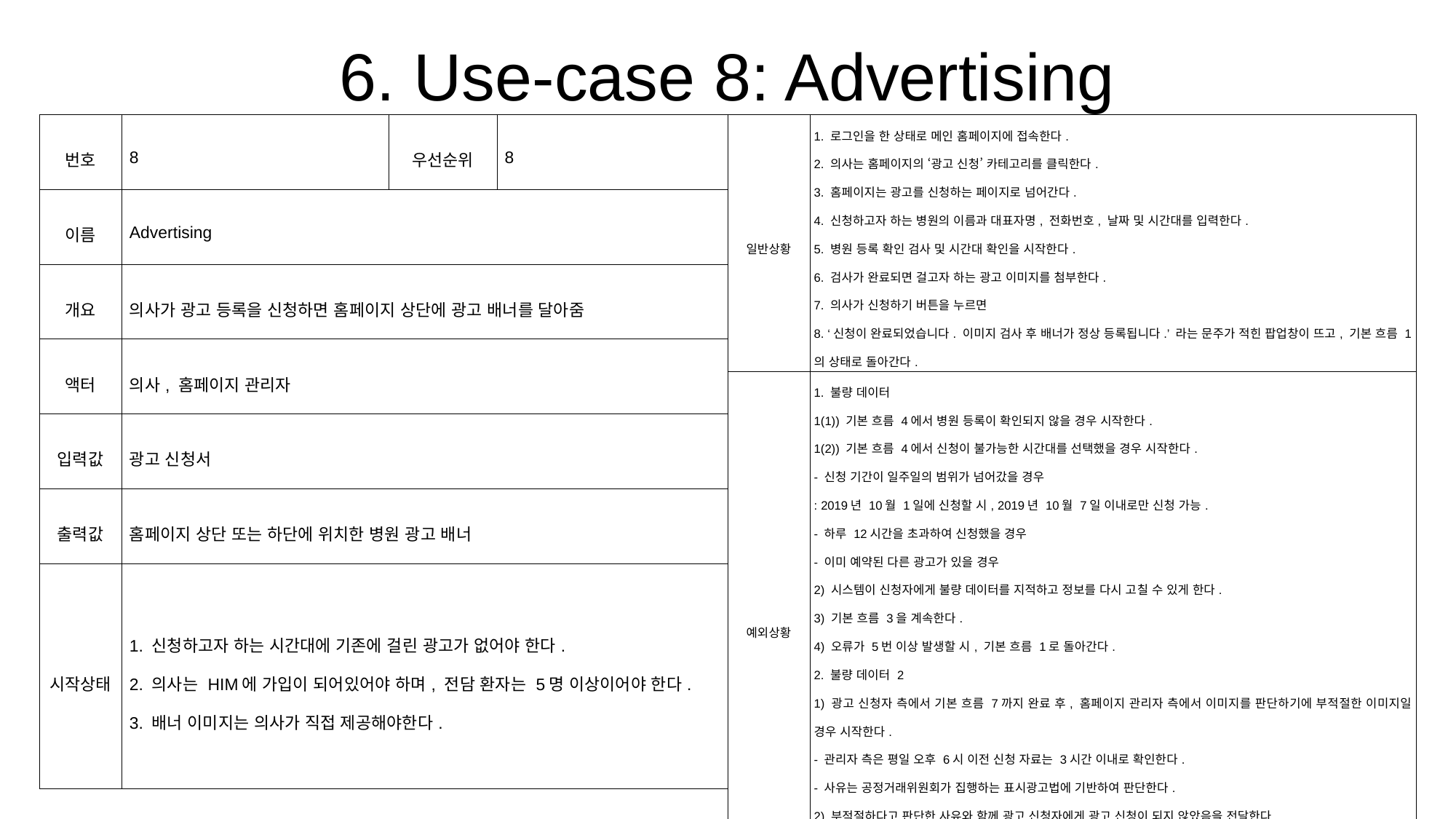

# 6. Use-case 8: Advertising
| 번호 | 8 | 우선순위 | 8 |
| --- | --- | --- | --- |
| 이름 | Advertising |  |  |
| 개요 | 의사가 광고 등록을 신청하면 홈페이지 상단에 광고 배너를 달아줌 |  |  |
| 액터 | 의사, 홈페이지 관리자 |  |  |
| 입력값 | 광고 신청서 |  |  |
| 출력값 | 홈페이지 상단 또는 하단에 위치한 병원 광고 배너 |  |  |
| 시작상태 | 1. 신청하고자 하는 시간대에 기존에 걸린 광고가 없어야 한다. 2. 의사는 HIM에 가입이 되어있어야 하며, 전담 환자는 5명 이상이어야 한다. 3. 배너 이미지는 의사가 직접 제공해야한다. |  |  |

| 일반상황 | 1. 로그인을 한 상태로 메인 홈페이지에 접속한다. 2. 의사는 홈페이지의 ‘광고 신청’ 카테고리를 클릭한다. 3. 홈페이지는 광고를 신청하는 페이지로 넘어간다. 4. 신청하고자 하는 병원의 이름과 대표자명, 전화번호, 날짜 및 시간대를 입력한다. 5. 병원 등록 확인 검사 및 시간대 확인을 시작한다. 6. 검사가 완료되면 걸고자 하는 광고 이미지를 첨부한다. 7. 의사가 신청하기 버튼을 누르면 8. ‘신청이 완료되었습니다. 이미지 검사 후 배너가 정상 등록됩니다.’ 라는 문주가 적힌 팝업창이 뜨고, 기본 흐름 1의 상태로 돌아간다. |
| --- | --- |
| 예외상황 | 1. 불량 데이터 1(1)) 기본 흐름 4에서 병원 등록이 확인되지 않을 경우 시작한다. 1(2)) 기본 흐름 4에서 신청이 불가능한 시간대를 선택했을 경우 시작한다. - 신청 기간이 일주일의 범위가 넘어갔을 경우 : 2019년 10월 1일에 신청할 시, 2019년 10월 7일 이내로만 신청 가능. - 하루 12시간을 초과하여 신청했을 경우 - 이미 예약된 다른 광고가 있을 경우 2) 시스템이 신청자에게 불량 데이터를 지적하고 정보를 다시 고칠 수 있게 한다. 3) 기본 흐름 3을 계속한다. 4) 오류가 5번 이상 발생할 시, 기본 흐름 1로 돌아간다. 2. 불량 데이터 2 1) 광고 신청자 측에서 기본 흐름 7까지 완료 후, 홈페이지 관리자 측에서 이미지를 판단하기에 부적절한 이미지일 경우 시작한다. - 관리자 측은 평일 오후 6시 이전 신청 자료는 3시간 이내로 확인한다. - 사유는 공정거래위원회가 집행하는 표시광고법에 기반하여 판단한다. 2) 부적절하다고 판단한 사유와 함께 광고 신청자에게 광고 신청이 되지 않았음을 전달한다. - 신청자가 재신청을 원할 때엔 홈페이지 관리자에게 메일로 새로운 이미지 파일을 전송한다. 3) 광고 거절이 3회 이상 연속될 시, 광고 기능을 한 달 간 차단한다. |
| 완료상태 | 신청한 날짜 및 시간대에 광고용 이미지 배너가 홈페이지에 걸린다. |